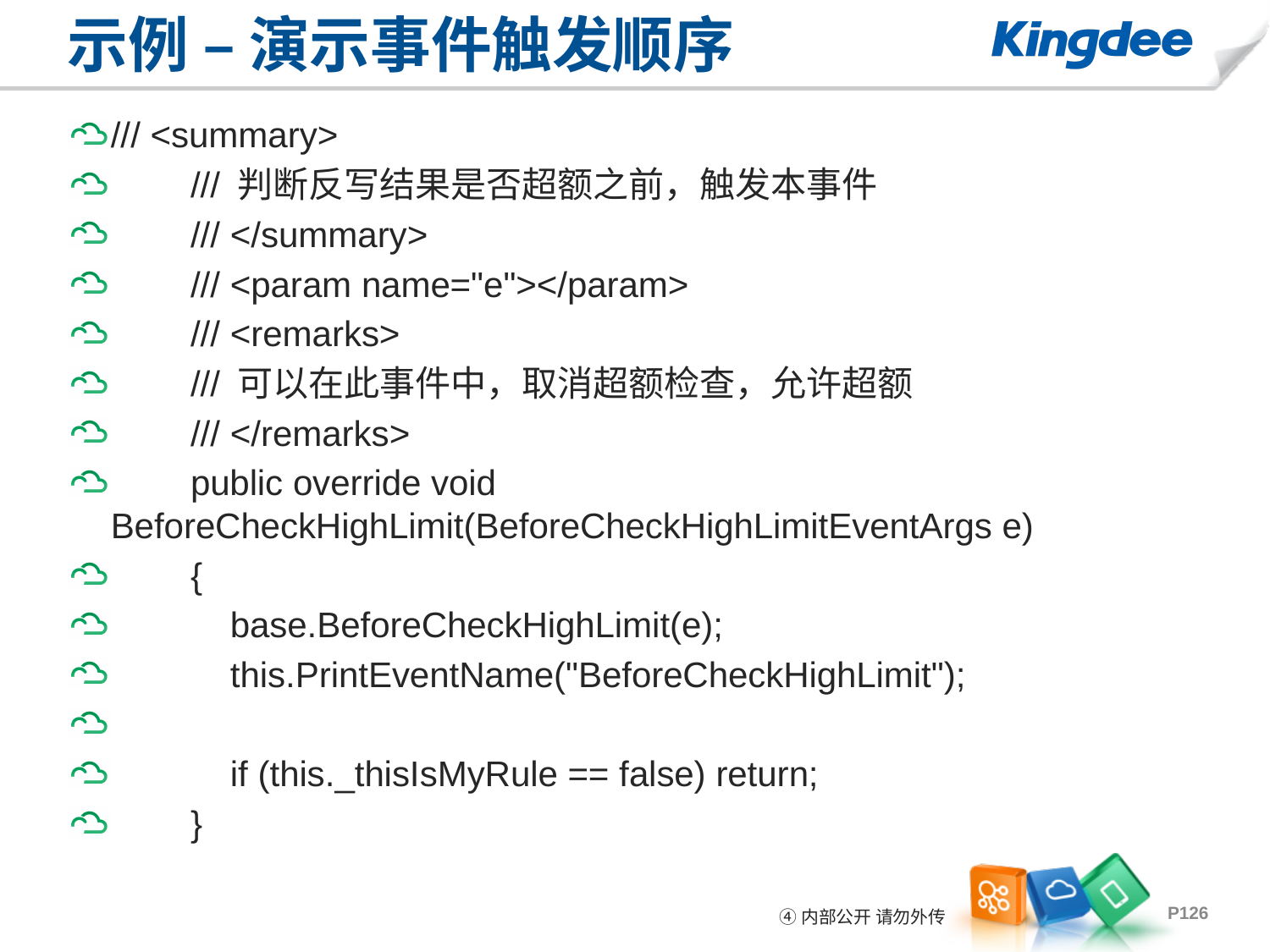

# 示例 – 演示事件触发顺序
/// <summary>
        /// 判断反写结果是否超额之前，触发本事件
        /// </summary>
        /// <param name="e"></param>
        /// <remarks>
        /// 可以在此事件中，取消超额检查，允许超额
        /// </remarks>
        public override void BeforeCheckHighLimit(BeforeCheckHighLimitEventArgs e)
        {
            base.BeforeCheckHighLimit(e);
            this.PrintEventName("BeforeCheckHighLimit");

            if (this._thisIsMyRule == false) return;
        }